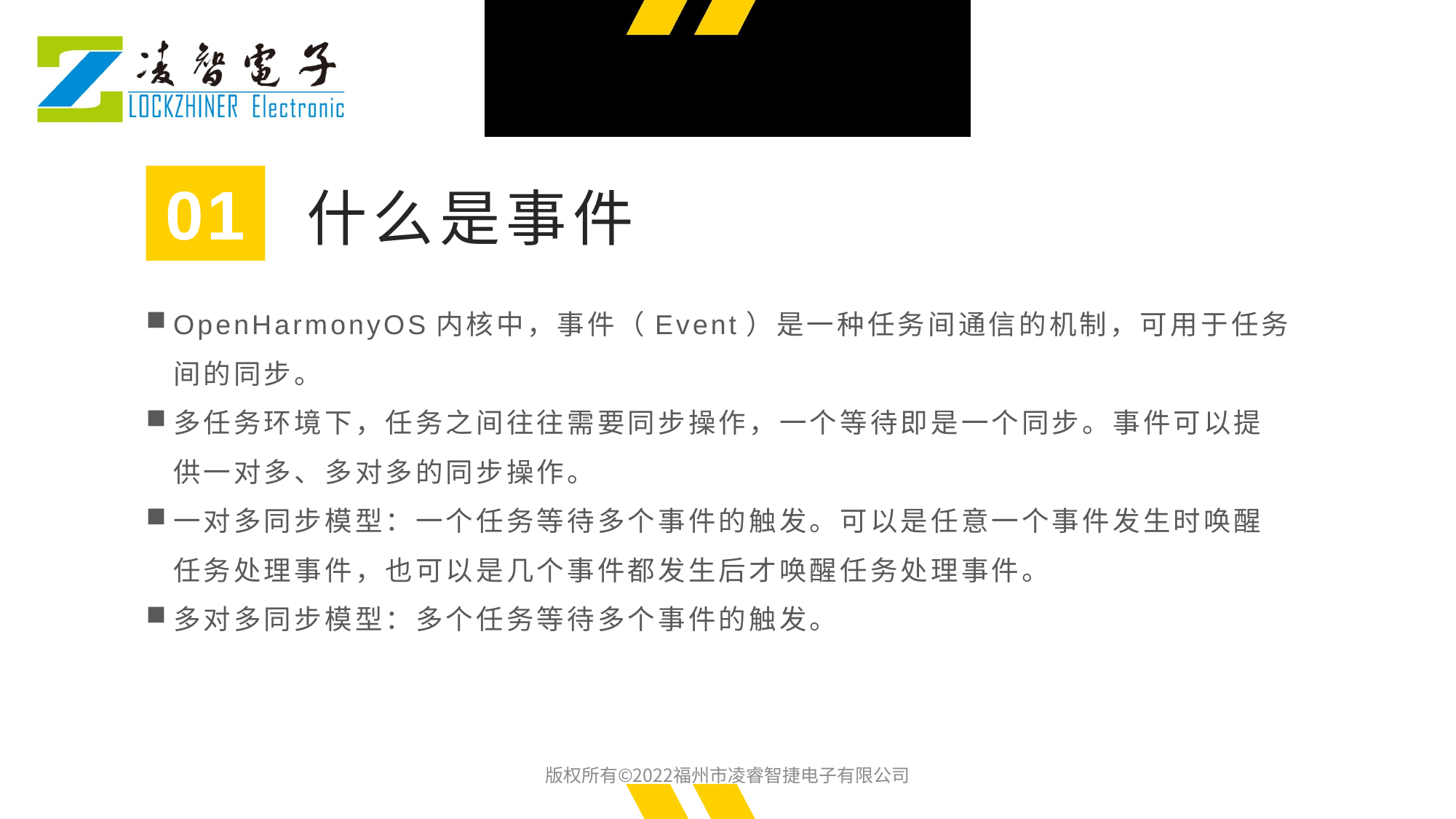

01
什么是事件
OpenHarmonyOS内核中，事件（Event）是一种任务间通信的机制，可用于任务间的同步。
多任务环境下，任务之间往往需要同步操作，一个等待即是一个同步。事件可以提供一对多、多对多的同步操作。
一对多同步模型：一个任务等待多个事件的触发。可以是任意一个事件发生时唤醒任务处理事件，也可以是几个事件都发生后才唤醒任务处理事件。
多对多同步模型：多个任务等待多个事件的触发。

版权所有©2022福州市凌睿智捷电子有限公司
3